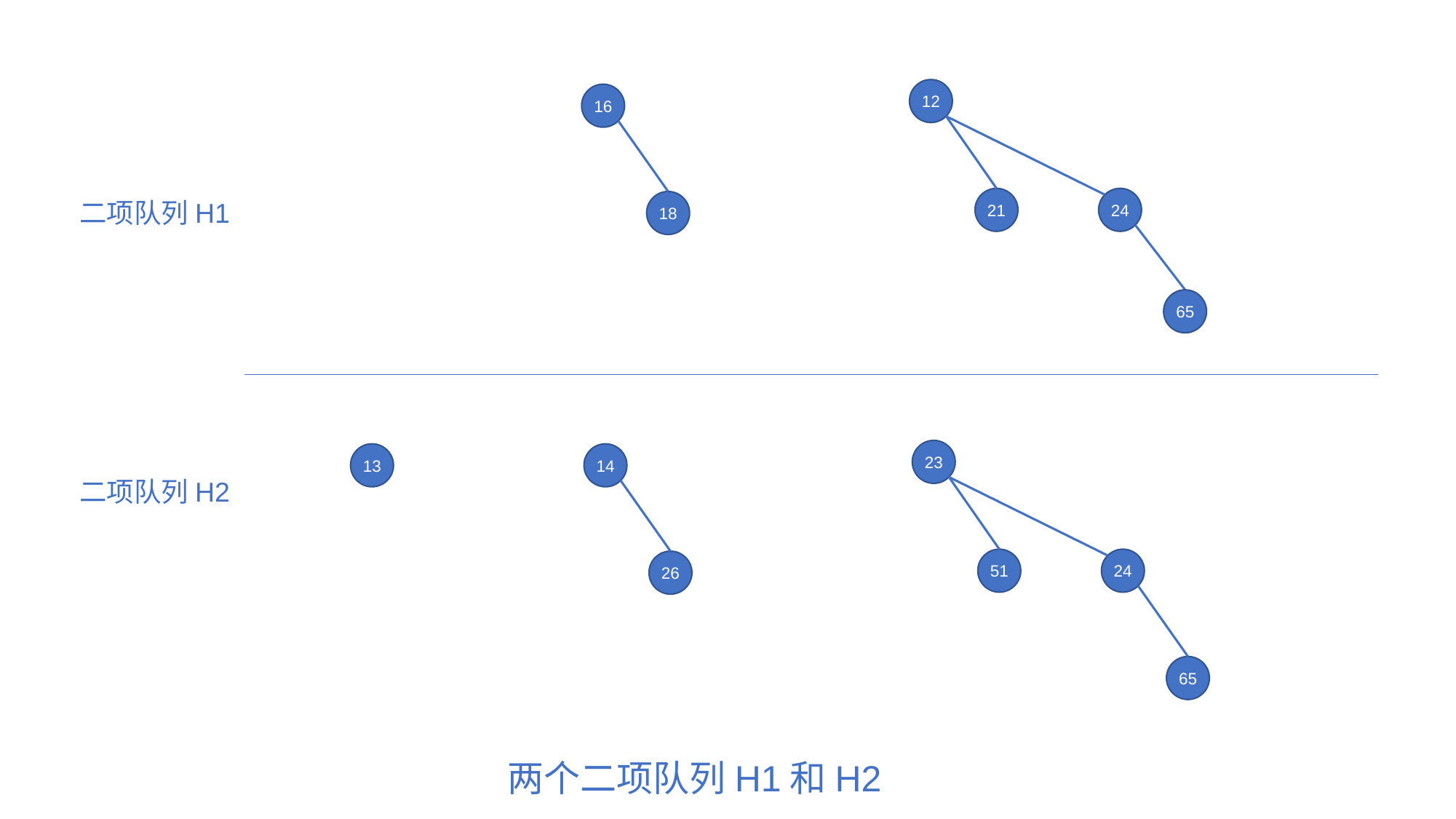

12
16
21
24
二项队列H1
18
65
23
13
14
二项队列H2
51
24
26
65
两个二项队列H1和H2